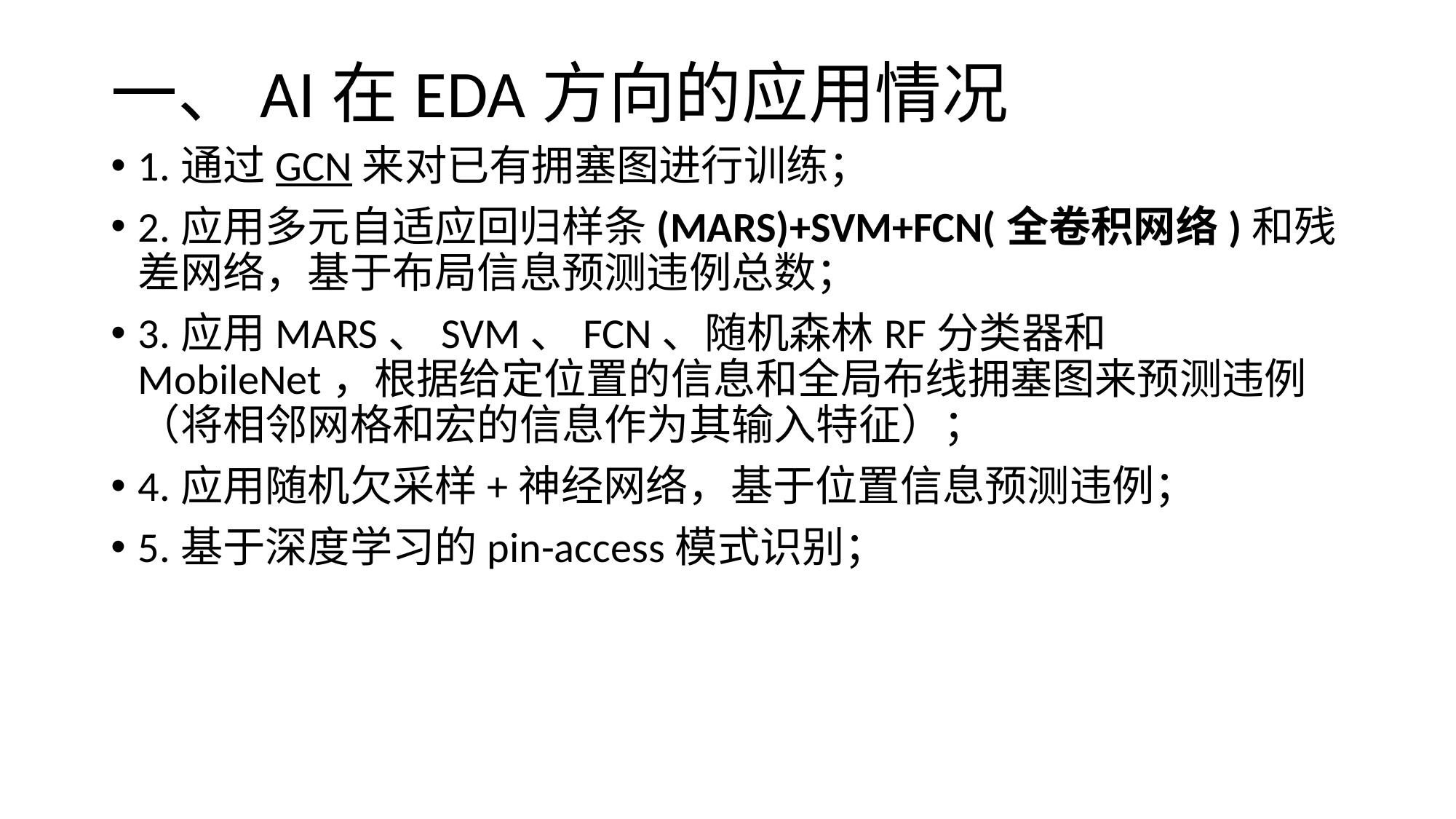

# 一、AI在EDA方向的应用情况
1.通过GCN来对已有拥塞图进行训练；
2.应用多元自适应回归样条(MARS)+SVM+FCN(全卷积网络)和残差网络，基于布局信息预测违例总数；
3.应用MARS、SVM、FCN、随机森林RF分类器和MobileNet，根据给定位置的信息和全局布线拥塞图来预测违例（将相邻网格和宏的信息作为其输入特征）；
4.应用随机欠采样+神经网络，基于位置信息预测违例；
5.基于深度学习的pin-access模式识别；